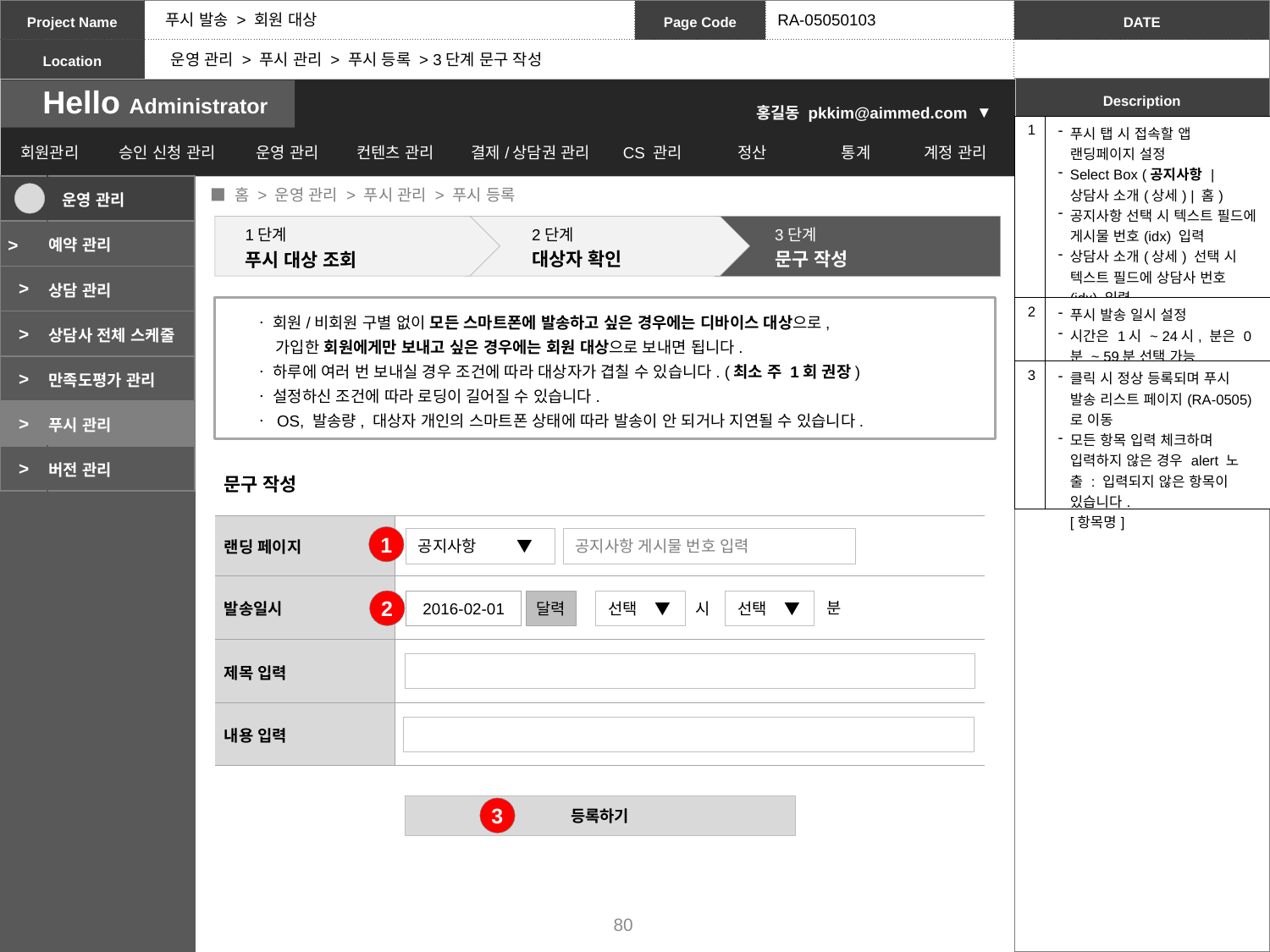

푸시 발송 > 회원 대상
RA-05050103
운영 관리 > 푸시 관리 > 푸시 등록 > 3단계 문구 작성
| 1 | 푸시 탭 시 접속할 앱 랜딩페이지 설정 Select Box (공지사항 | 상담사 소개(상세) | 홈) 공지사항 선택 시 텍스트 필드에 게시물 번호(idx) 입력 상담사 소개(상세) 선택 시 텍스트 필드에 상담사 번호(idx) 입력 홈 선택 시 텍스트 필드 비노출 |
| --- | --- |
| 2 | 푸시 발송 일시 설정 시간은 1시 ~ 24시, 분은 0분 ~ 59분 선택 가능 |
| 3 | 클릭 시 정상 등록되며 푸시 발송 리스트 페이지(RA-0505)로 이동 모든 항목 입력 체크하며 입력하지 않은 경우 alert 노출 : 입력되지 않은 항목이 있습니다. [항목명] |
   ■ 홈 > 운영 관리 > 푸시 관리 > 푸시 등록

|  | 운영 관리 |
| --- | --- |
| > | 예약 관리 |
| > | 상담 관리 |
| > | 상담사 전체 스케줄 |
| > | 만족도평가 관리 |
| > | 푸시 관리 |
| > | 버전 관리 |

3단계
문구 작성
2단계
대상자 확인
1단계
푸시 대상 조회

ㆍ 회원/비회원 구별 없이 모든 스마트폰에 발송하고 싶은 경우에는 디바이스 대상으로,
    가입한 회원에게만 보내고 싶은 경우에는 회원 대상으로 보내면 됩니다.
ㆍ 하루에 여러 번 보내실 경우 조건에 따라 대상자가 겹칠 수 있습니다. (최소 주 1회 권장)
ㆍ 설정하신 조건에 따라 로딩이 길어질 수 있습니다.
ㆍ OS, 발송량, 대상자 개인의 스마트폰 상태에 따라 발송이 안 되거나 지연될 수 있습니다.
문구 작성
| 랜딩 페이지 |  |
| --- | --- |
| 발송일시 |  |
| 제목 입력 |  |
| 내용 입력 |  |
1
공지사항         ▼
공지사항 게시물 번호 입력
2
2016-02-01
달력
선택    ▼
선택    ▼
분
시

등록하기
3
80